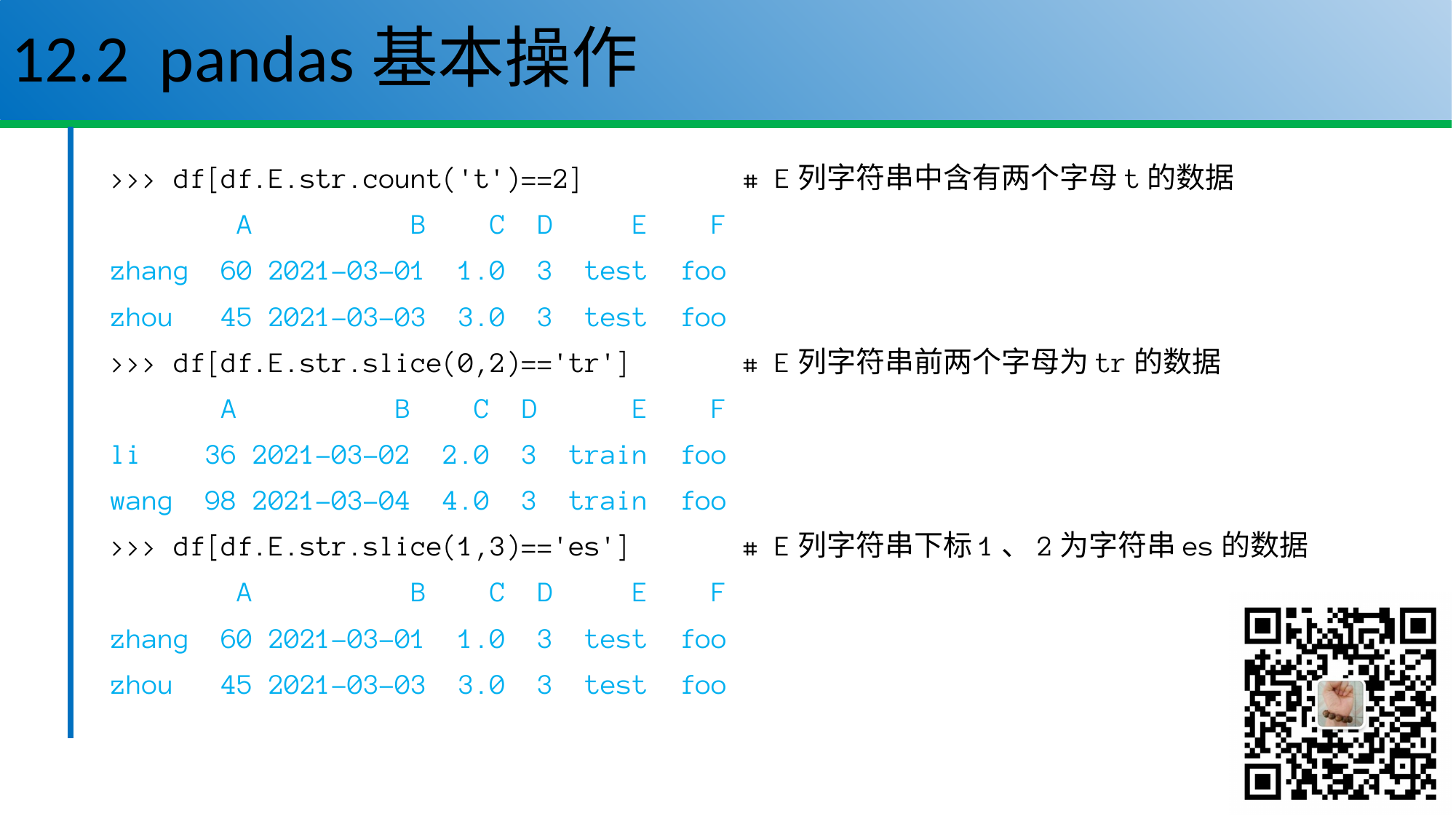

# 12.2  pandas基本操作
>>> df[df.E.str.count('t')==2]          # E列字符串中含有两个字母t的数据
        A          B    C  D     E    F
zhang  60 2021-03-01  1.0  3  test  foo
zhou   45 2021-03-03  3.0  3  test  foo
>>> df[df.E.str.slice(0,2)=='tr']       # E列字符串前两个字母为tr的数据
       A          B    C  D      E    F
li    36 2021-03-02  2.0  3  train  foo
wang  98 2021-03-04  4.0  3  train  foo
>>> df[df.E.str.slice(1,3)=='es']       # E列字符串下标1、2为字符串es的数据
        A          B    C  D     E    F
zhang  60 2021-03-01  1.0  3  test  foo
zhou   45 2021-03-03  3.0  3  test  foo
50